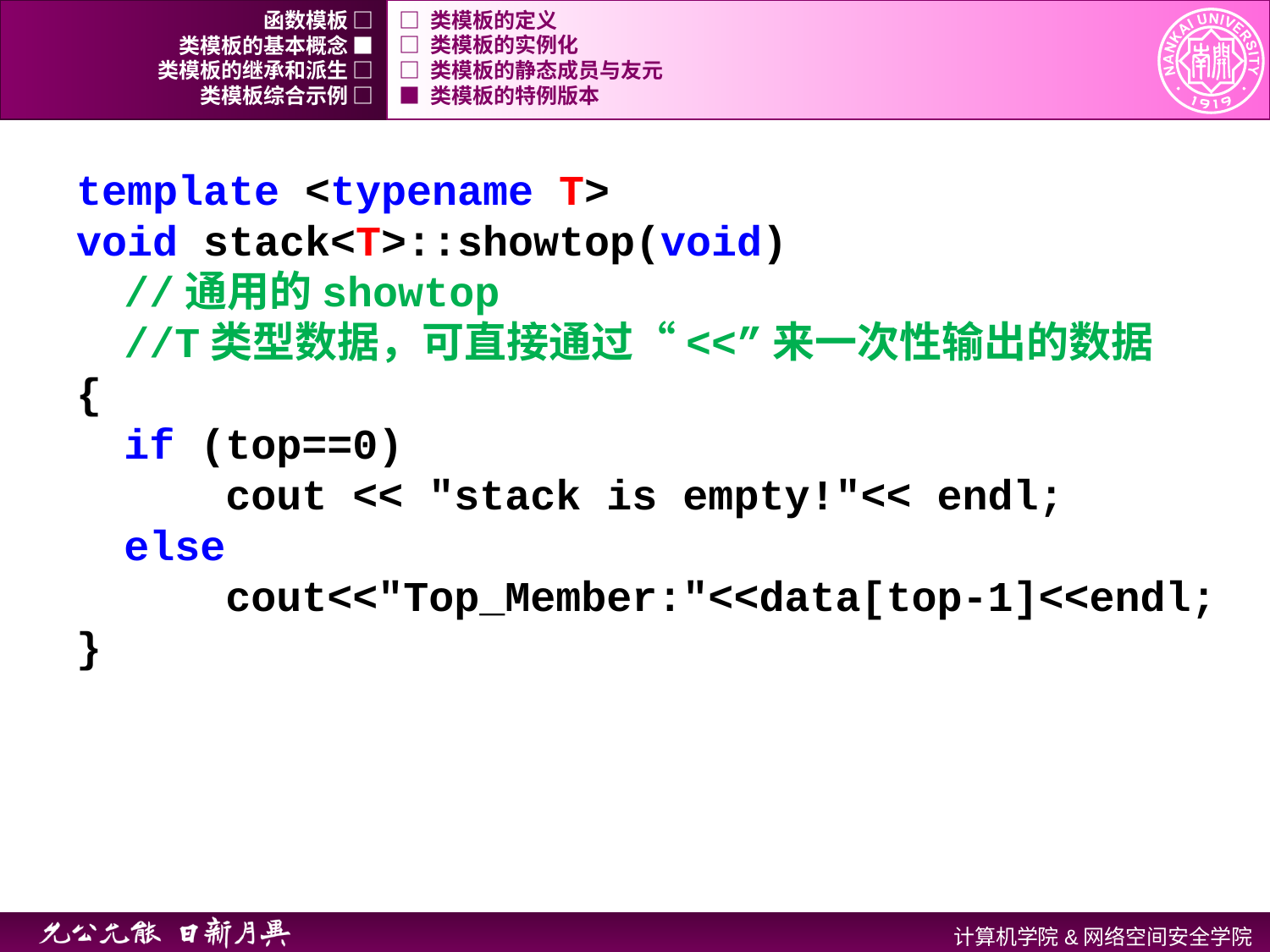

函数模板 □
□ 类模板的定义
类模板的基本概念 ■
□ 类模板的实例化
类模板的继承和派生 □
□ 类模板的静态成员与友元
类模板综合示例 □
■ 类模板的特例版本
template <typename T>
void stack<T>::showtop(void)
	//通用的showtop
	//T类型数据，可直接通过“<<”来一次性输出的数据
{
	if (top==0)
	    cout << "stack is empty!"<< endl;
	else
	    cout<<"Top_Member:"<<data[top-1]<<endl;
}